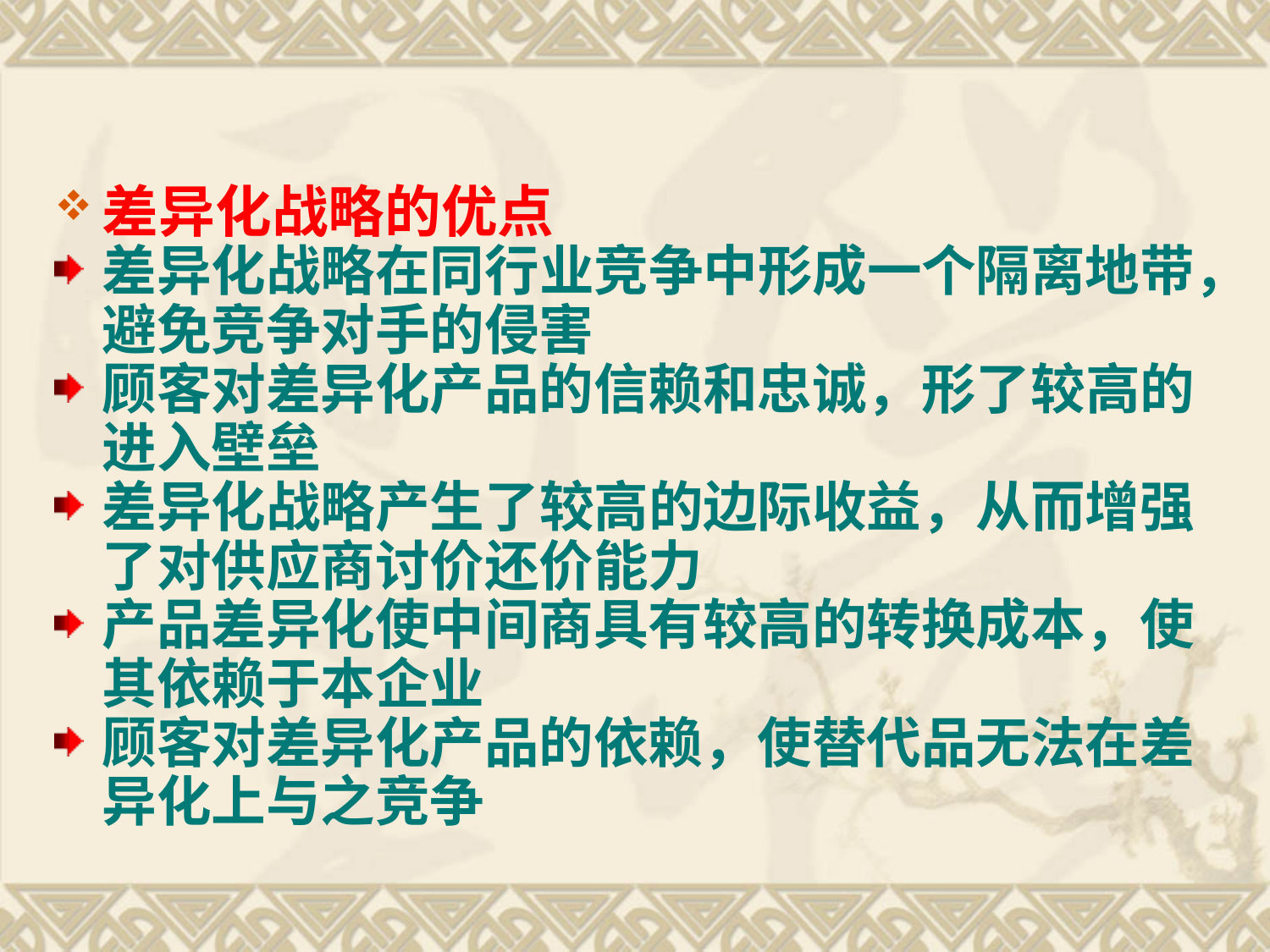

差异化战略的优点
差异化战略在同行业竞争中形成一个隔离地带，避免竞争对手的侵害
顾客对差异化产品的信赖和忠诚，形了较高的进入壁垒
差异化战略产生了较高的边际收益，从而增强了对供应商讨价还价能力
产品差异化使中间商具有较高的转换成本，使其依赖于本企业
顾客对差异化产品的依赖，使替代品无法在差异化上与之竞争